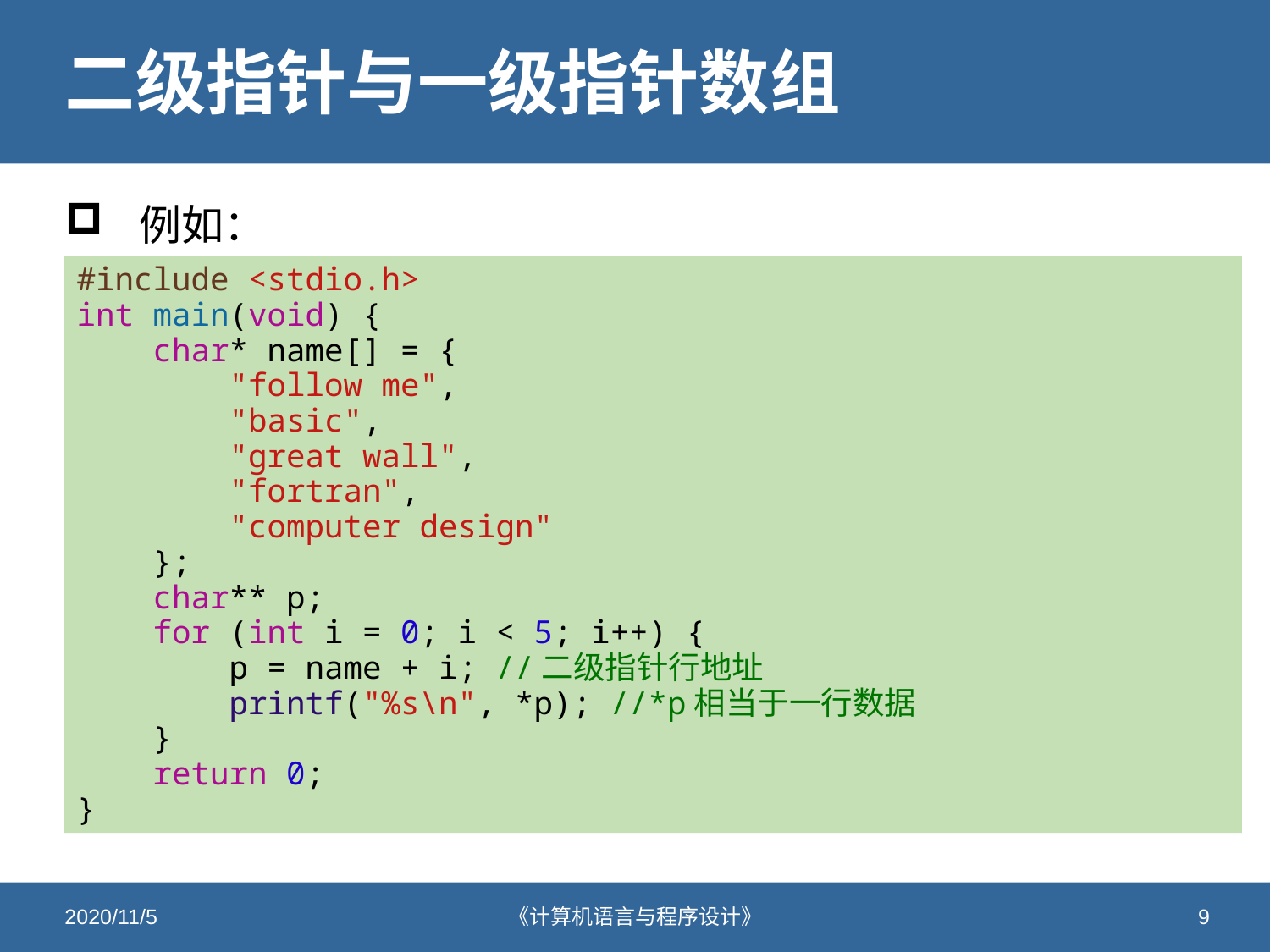

# 二级指针与一级指针数组
例如：
#include <stdio.h>
int main(void) {
    char* name[] = {
        "follow me",
        "basic",
        "great wall",
        "fortran",
        "computer design"
    };
    char** p;
    for (int i = 0; i < 5; i++) {
        p = name + i; //二级指针行地址
        printf("%s\n", *p); //*p相当于一行数据
    }
    return 0;
}
2020/11/5
《计算机语言与程序设计》
9